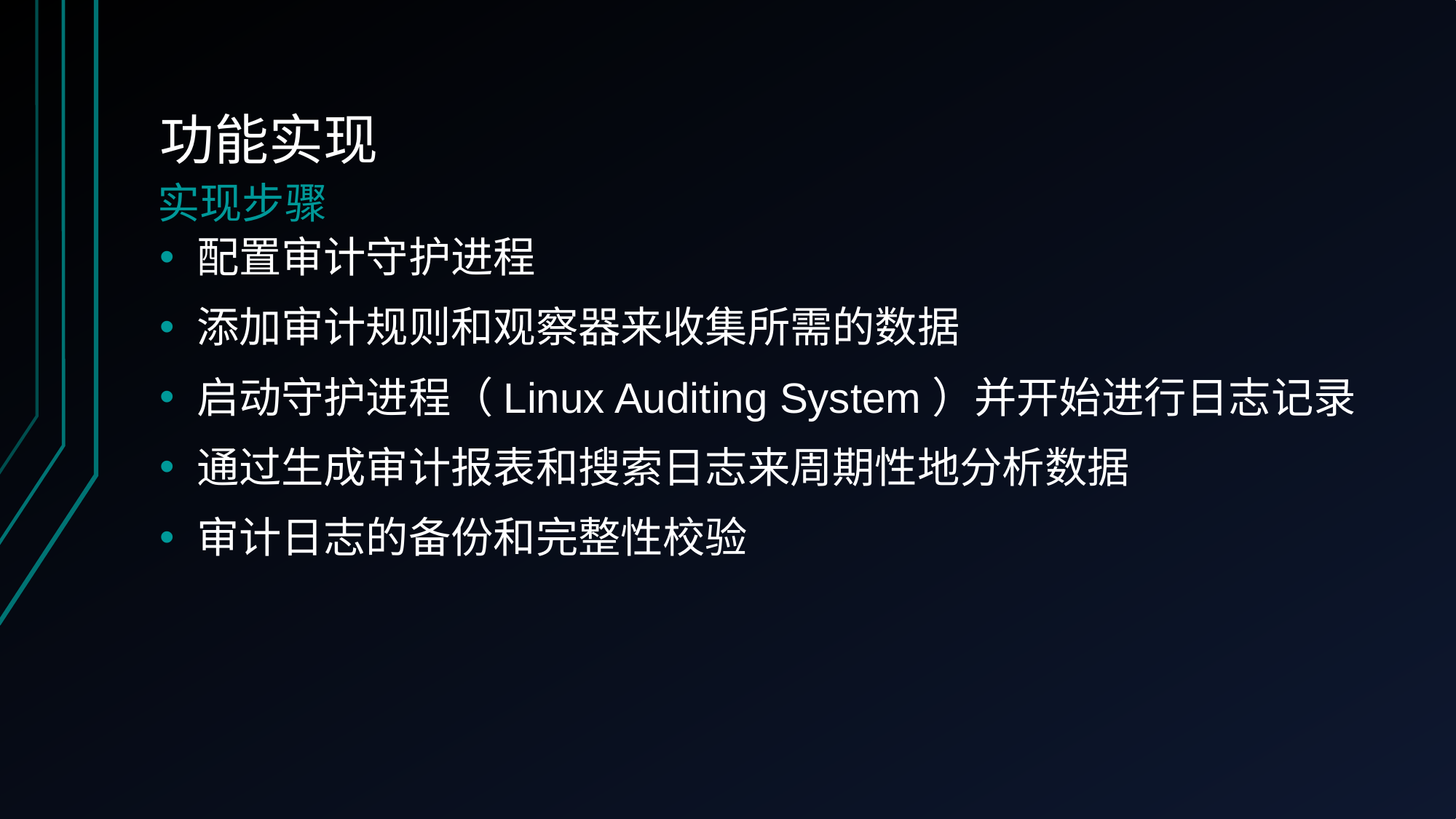

# 功能实现

实现步骤

配置审计守护进程
添加审计规则和观察器来收集所需的数据
启动守护进程（Linux Auditing System）并开始进行日志记录
通过生成审计报表和搜索日志来周期性地分析数据
审计日志的备份和完整性校验